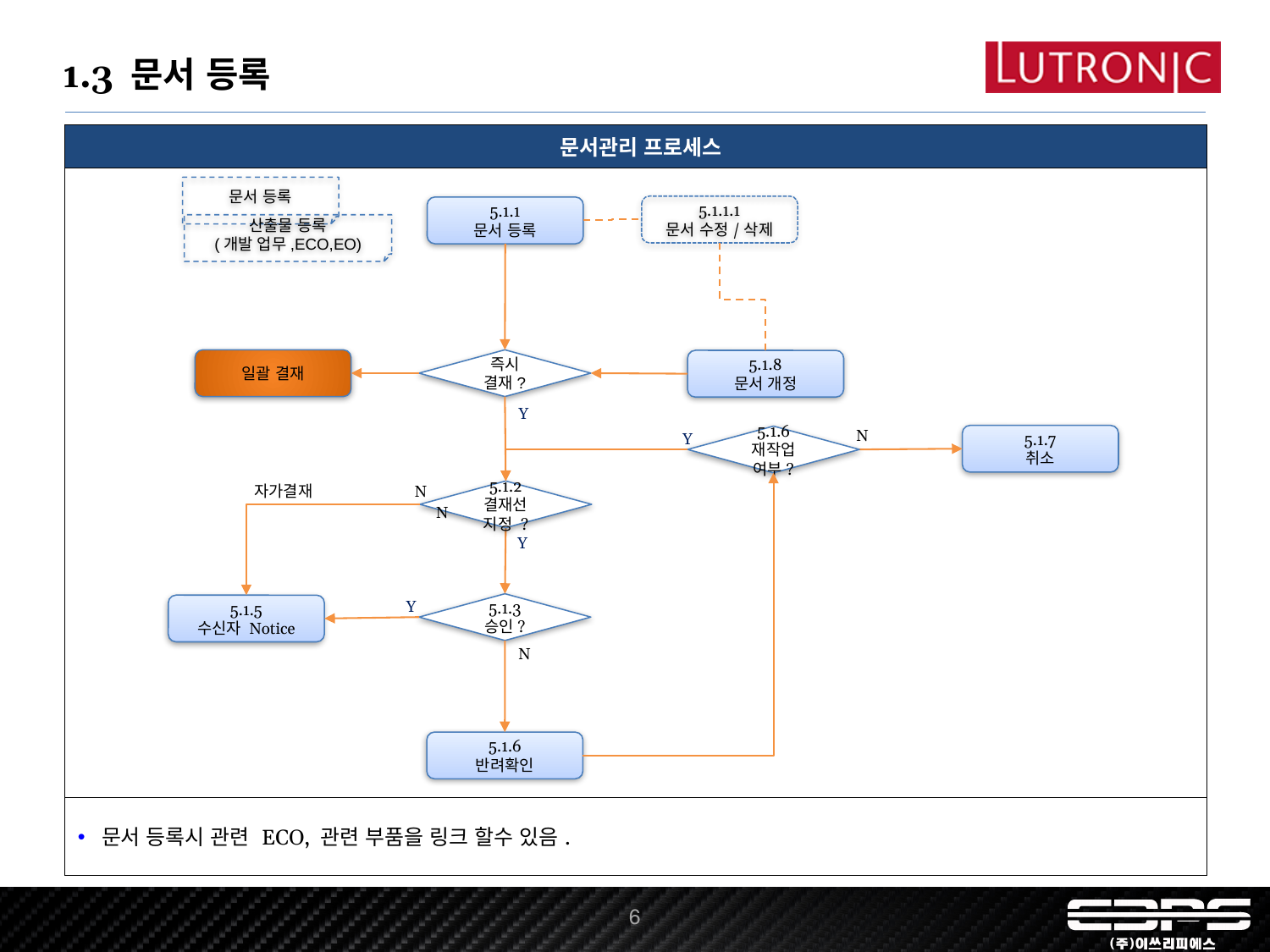

1.3 문서 등록
| 문서관리 프로세스 |
| --- |
|  |
| 문서 등록시 관련 ECO, 관련 부품을 링크 할수 있음. |
문서 등록
5.1.1.1
문서 수정/삭제
5.1.1
문서 등록
산출물 등록
(개발 업무,ECO,EO)
일괄 결재
즉시
결재?
5.1.8
문서 개정
Y
N
Y
5.1.7
취소
5.1.6
재작업 여부?
자가결재
N
5.1.2
결재선 지정 ?
N
Y
Y
5.1.3
승인?
5.1.5
수신자 Notice
N
5.1.6
반려확인